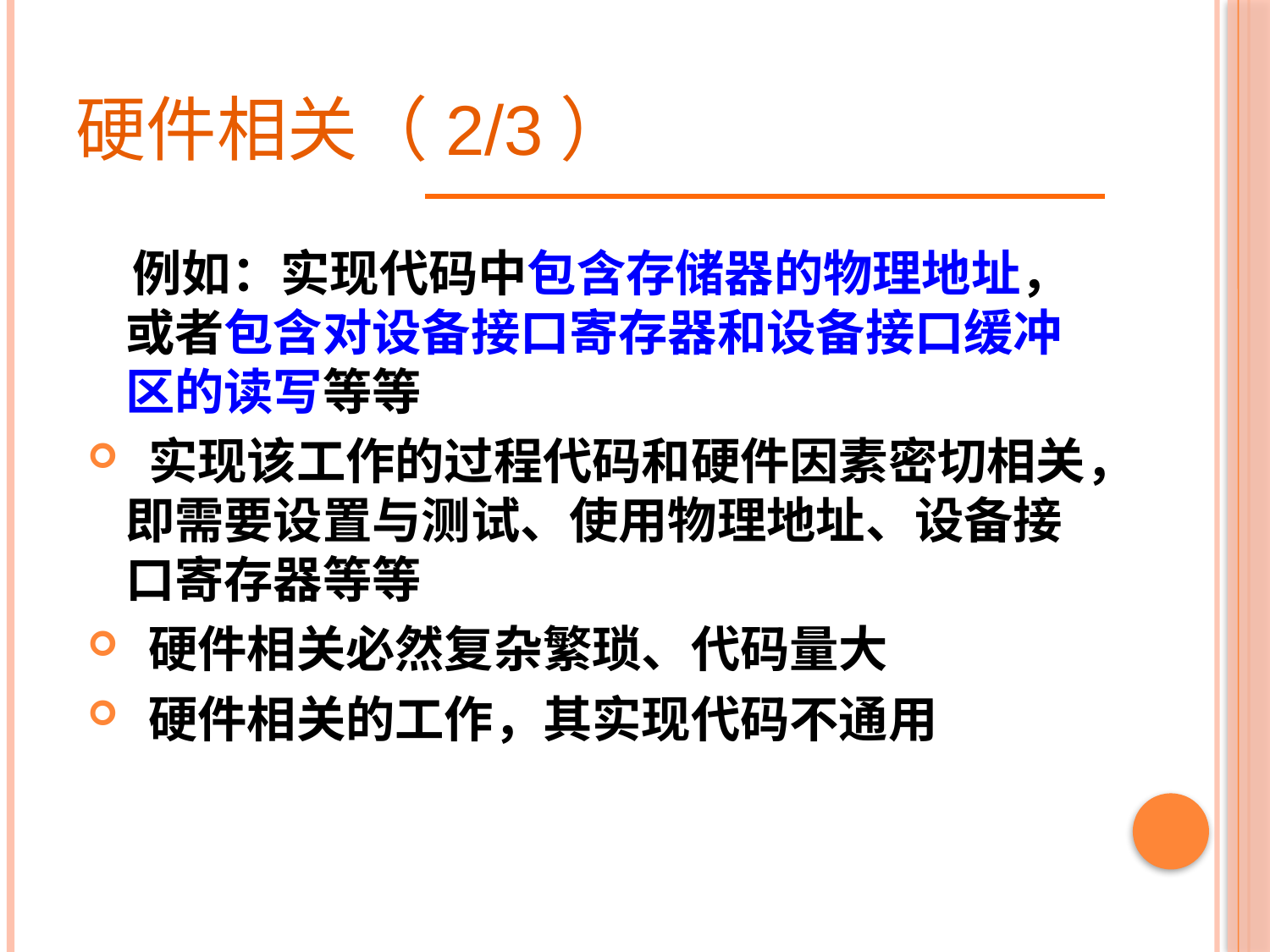

# 硬件相关（2/3）
   例如：实现代码中包含存储器的物理地址，或者包含对设备接口寄存器和设备接口缓冲区的读写等等
 实现该工作的过程代码和硬件因素密切相关，即需要设置与测试、使用物理地址、设备接口寄存器等等
 硬件相关必然复杂繁琐、代码量大
 硬件相关的工作，其实现代码不通用